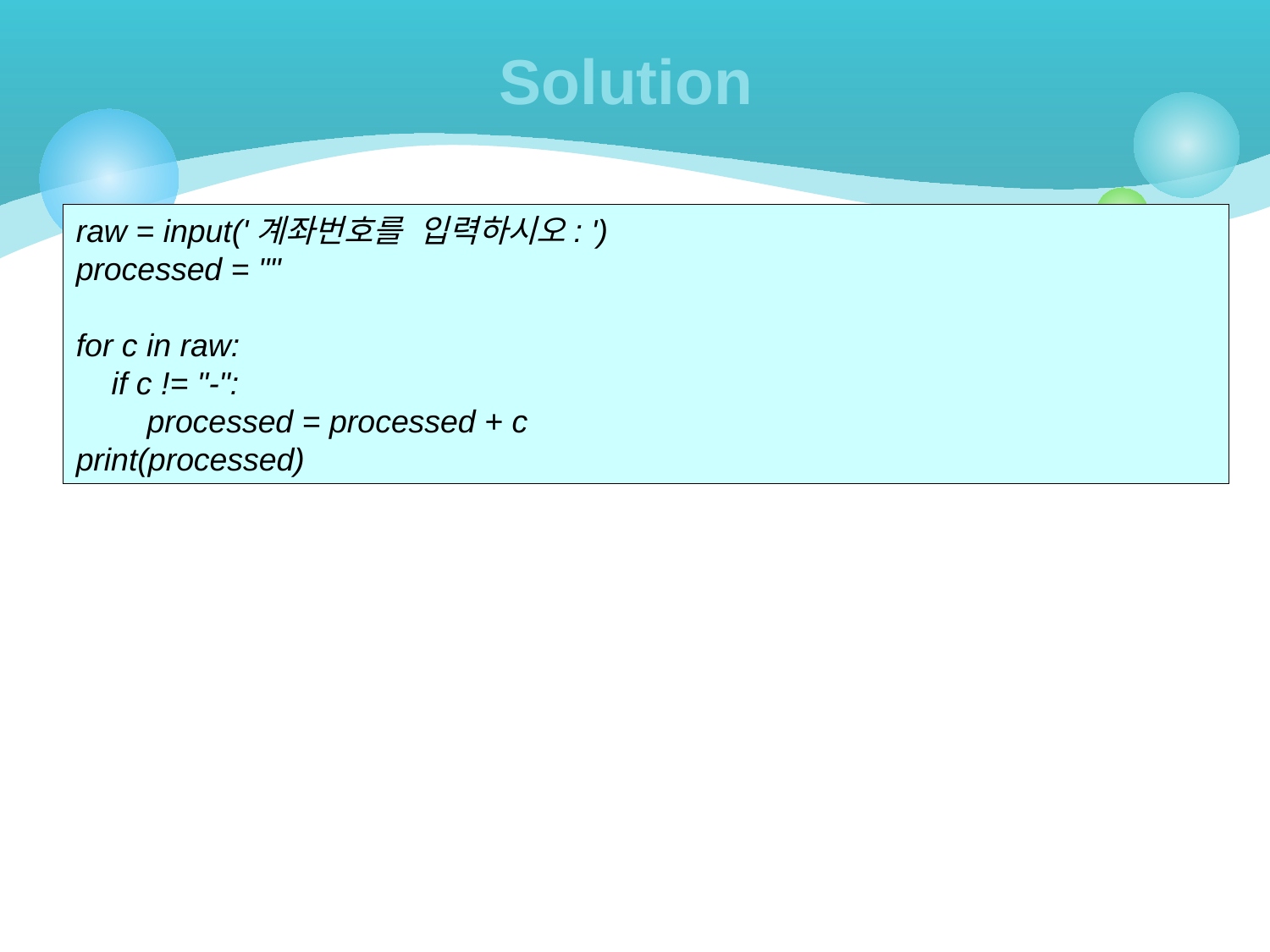

# Solution
raw = input('계좌번호를  입력하시오: ')
processed = ""

for c in raw:
    if c != "-":
        processed = processed + c
print(processed)